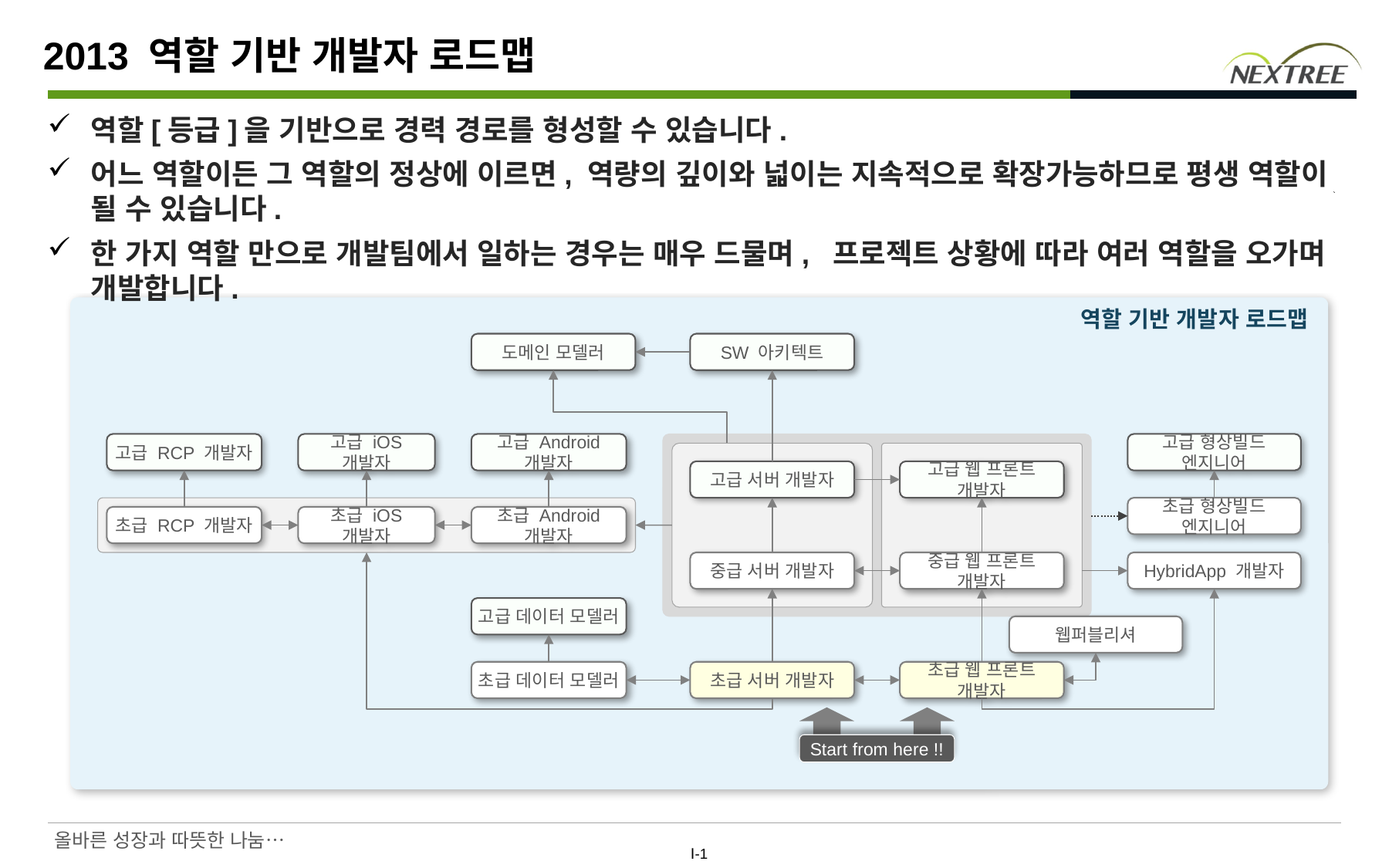

# 2013 역할 기반 개발자 로드맵
역할[등급]을 기반으로 경력 경로를 형성할 수 있습니다.
어느 역할이든 그 역할의 정상에 이르면, 역량의 깊이와 넓이는 지속적으로 확장가능하므로 평생 역할이 될 수 있습니다.
한 가지 역할 만으로 개발팀에서 일하는 경우는 매우 드물며,  프로젝트 상황에 따라 여러 역할을 오가며 개발합니다.
역할 기반 개발자 로드맵
도메인 모델러
SW 아키텍트

고급 RCP 개발자
고급 iOS 개발자
고급 Android 개발자

고급 형상빌드 엔지니어

고급 서버 개발자
고급 웹 프론트 개발자

초급 형상빌드 엔지니어
초급 RCP 개발자
초급 iOS 개발자

초급 Android 개발자

중급 서버 개발자
중급 웹 프론트 개발자

HybridApp 개발자

고급 데이터 모델러

웹퍼블리셔
초급 서버 개발자
초급 데이터 모델러
초급 웹 프론트 개발자

Start from here !!